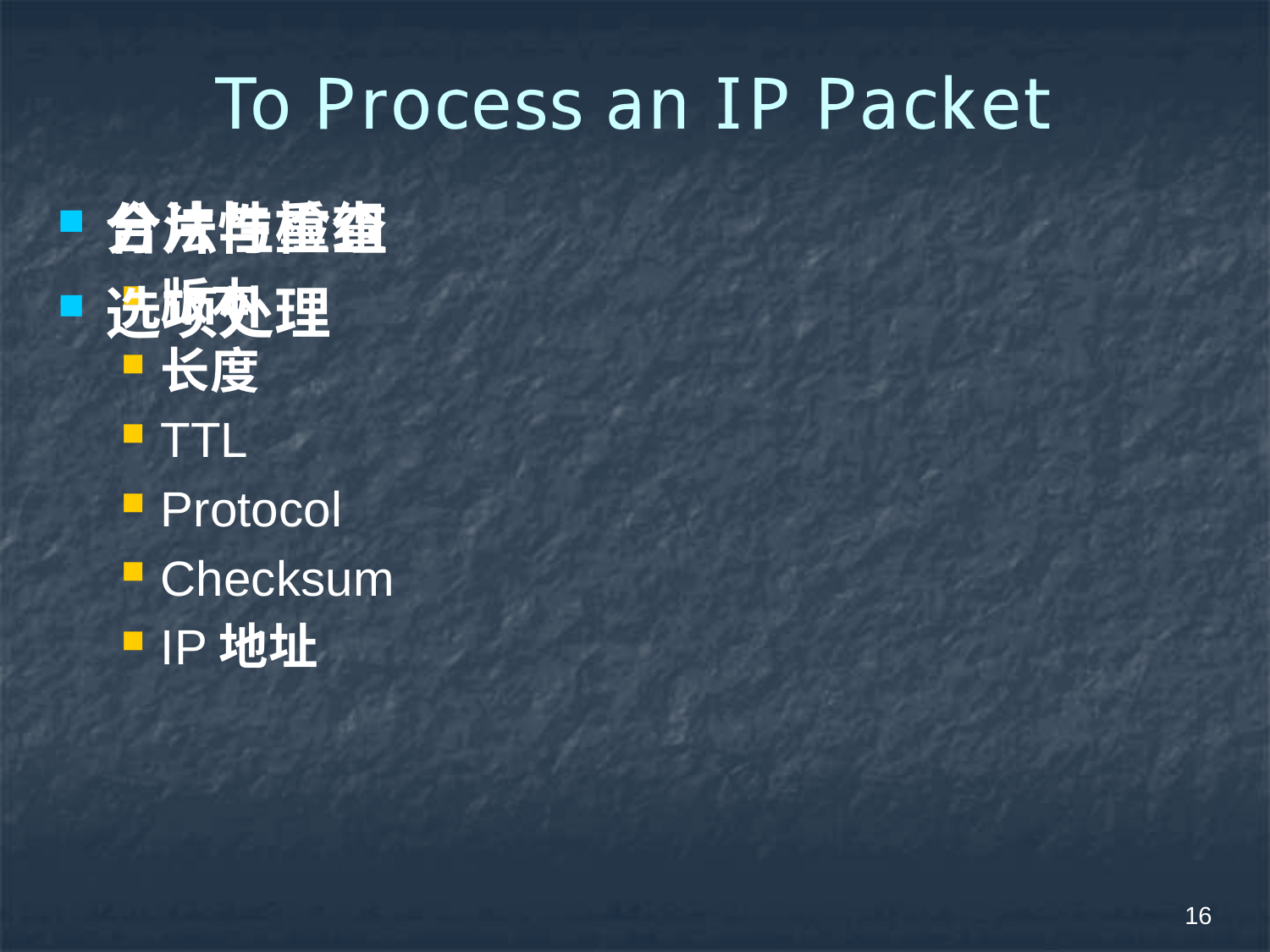

# To Process an IP Packet
合法性检查
版本
长度
TTL
Protocol
Checksum
IP地址
分片与重组
选项处理
16